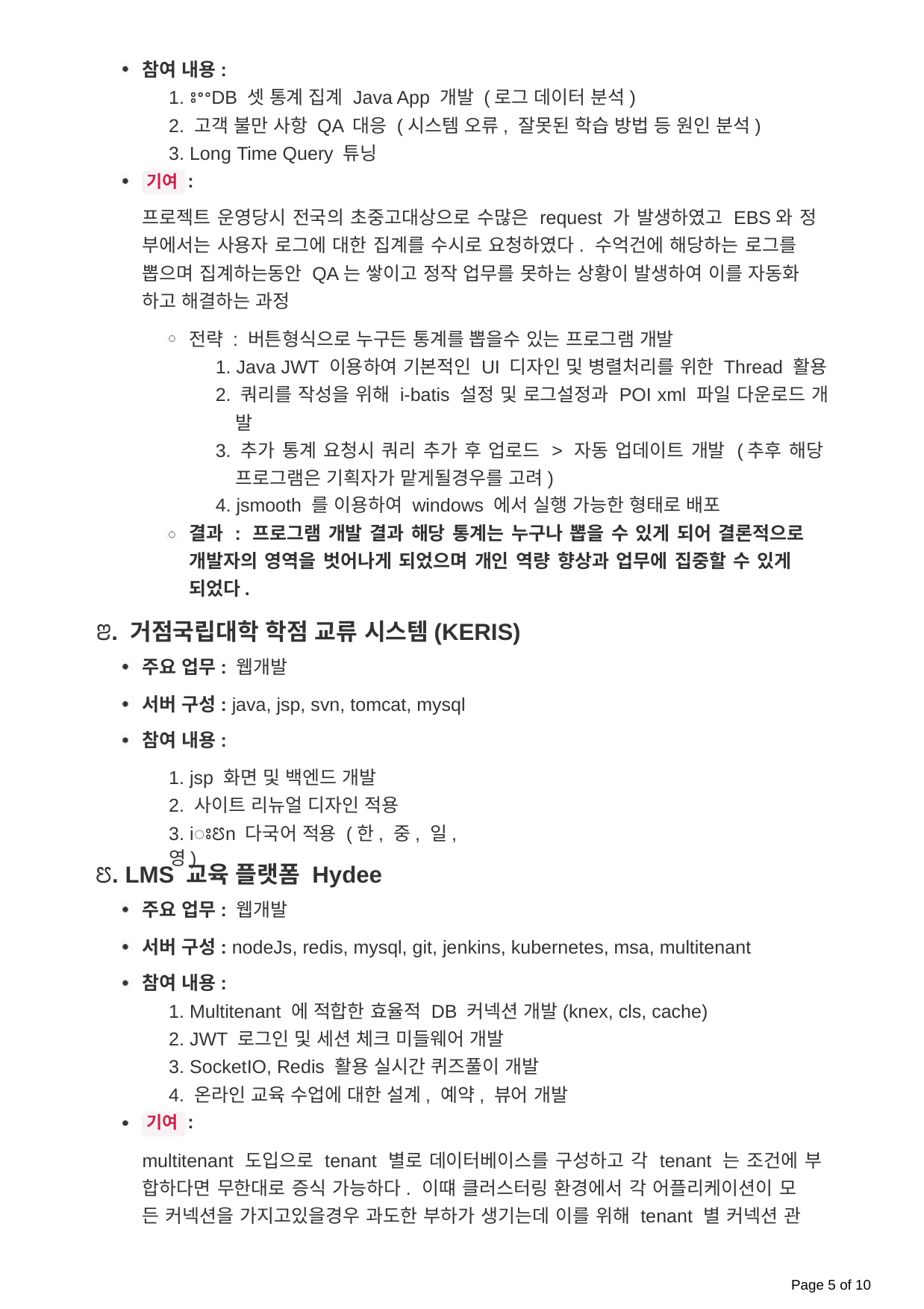

참여 내용:
1. ꢁꢀꢀDB 셋 통계 집계 Java App 개발 (로그 데이터 분석)
2. 고객 불만 사항 QA 대응 (시스템 오류, 잘못된 학습 방법 등 원인 분석)
3. Long Time Query 튜닝
기여 :
프로젝트 운영당시 전국의 초중고대상으로 수많은 request 가 발생하였고 EBS와 정
부에서는 사용자 로그에 대한 집계를 수시로 요청하였다. 수억건에 해당하는 로그를
뽑으며 집계하는동안 QA는 쌓이고 정작 업무를 못하는 상황이 발생하여 이를 자동화
하고 해결하는 과정
전략 : 버튼형식으로 누구든 통계를 뽑을수 있는 프로그램 개발
1. Java JWT 이용하여 기본적인 UI 디자인 및 병렬처리를 위한 Thread 활용
2. 쿼리를 작성을 위해 i-batis 설정 및 로그설정과 POI xml 파일 다운로드 개
발
3. 추가 통계 요청시 쿼리 추가 후 업로드 > 자동 업데이트 개발 (추후 해당
프로그램은 기획자가 맡게될경우를 고려)
4. jsmooth 를 이용하여 windows 에서 실행 가능한 형태로 배포
결과 : 프로그램 개발 결과 해당 통계는 누구나 뽑을 수 있게 되어 결론적으로
개발자의 영역을 벗어나게 되었으며 개인 역량 향상과 업무에 집중할 수 있게
되었다.
ꢂ. 거점국립대학 학점 교류 시스템(KERIS)
주요 업무: 웹개발
서버 구성: java, jsp, svn, tomcat, mysql
참여 내용:
1. jsp 화면 및 백엔드 개발
2. 사이트 리뉴얼 디자인 적용
3. iꢁꢄn 다국어 적용 (한, 중, 일, 영)
ꢄ. LMS 교육 플랫폼 Hydee
주요 업무: 웹개발
서버 구성: nodeJs, redis, mysql, git, jenkins, kubernetes, msa, multitenant
참여 내용:
1. Multitenant 에 적합한 효율적 DB 커넥션 개발(knex, cls, cache)
2. JWT 로그인 및 세션 체크 미들웨어 개발
3. SocketIO, Redis 활용 실시간 퀴즈풀이 개발
4. 온라인 교육 수업에 대한 설계, 예약, 뷰어 개발
기여 :
multitenant 도입으로 tenant 별로 데이터베이스를 구성하고 각 tenant 는 조건에 부
합하다면 무한대로 증식 가능하다. 이떄 클러스터링 환경에서 각 어플리케이션이 모
든 커넥션을 가지고있을경우 과도한 부하가 생기는데 이를 위해 tenant 별 커넥션 관
Page 5 of 10